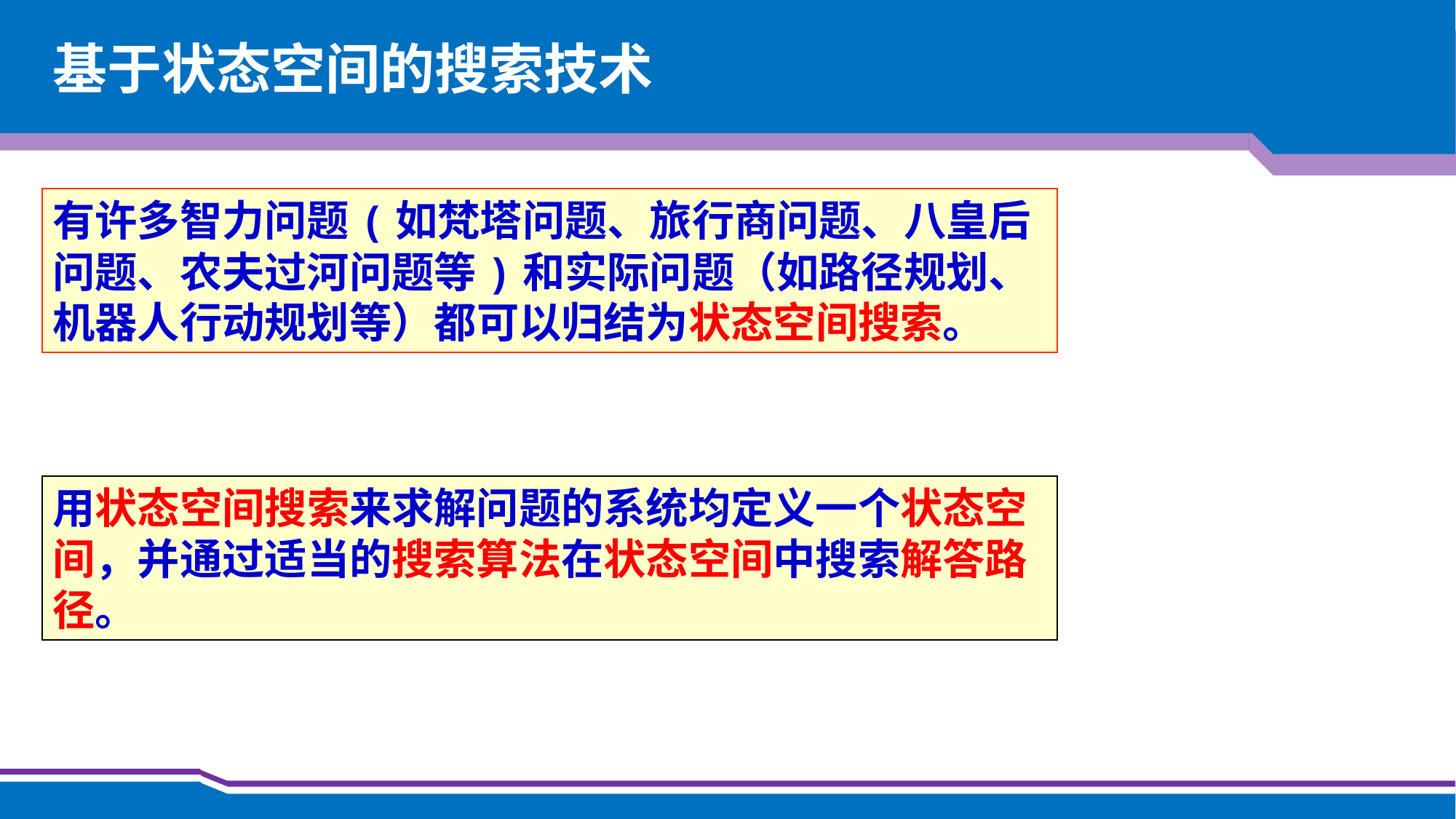

基于状态空间的搜索技术
有许多智力问题(如梵塔问题、旅行商问题、八皇后问题、农夫过河问题等)和实际问题（如路径规划、机器人行动规划等）都可以归结为状态空间搜索。
用状态空间搜索来求解问题的系统均定义一个状态空间，并通过适当的搜索算法在状态空间中搜索解答路径。